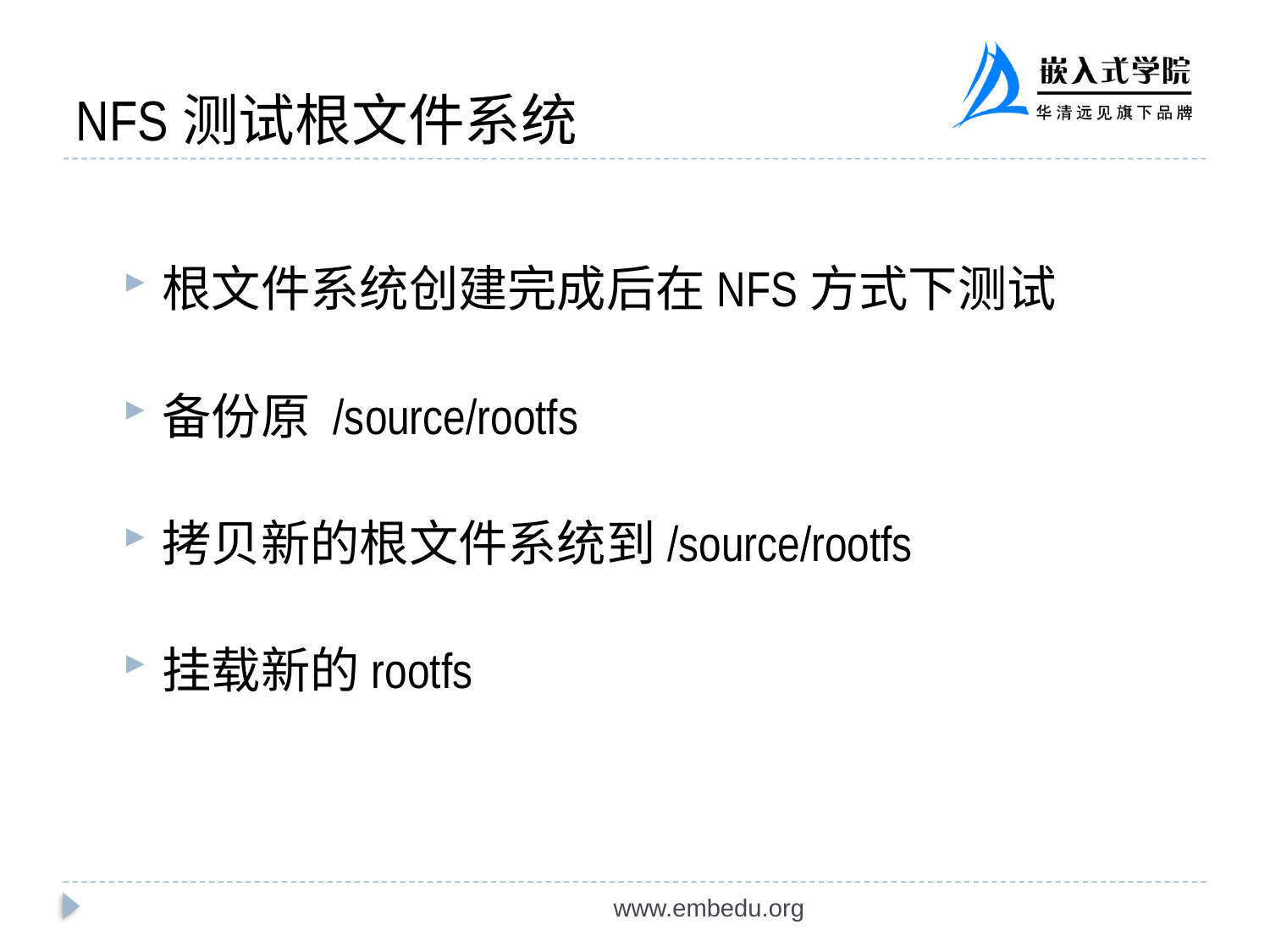

# NFS测试根文件系统
根文件系统创建完成后在NFS方式下测试
备份原 /source/rootfs
拷贝新的根文件系统到/source/rootfs
挂载新的rootfs

www.embedu.org